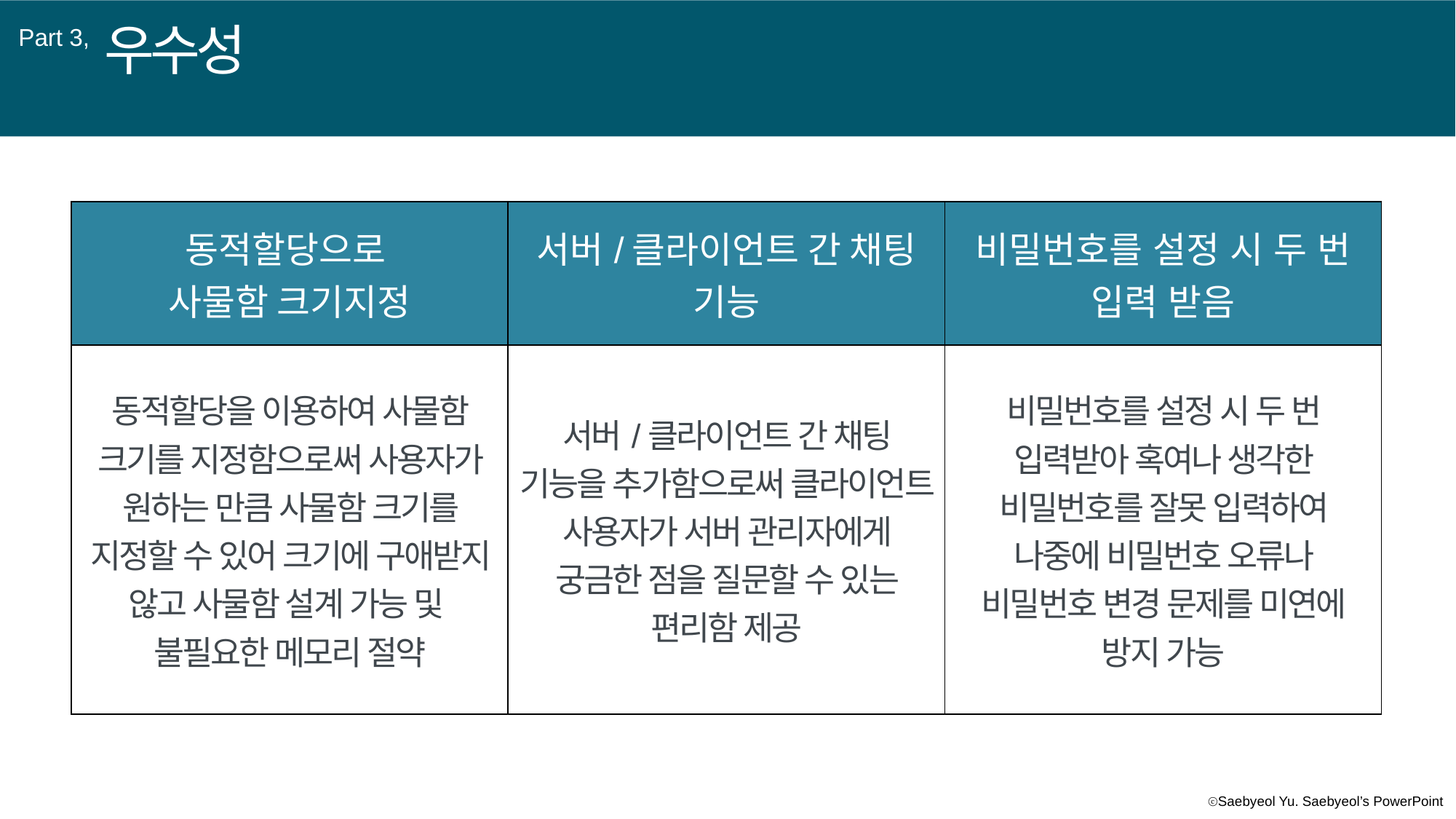

우수성
Part 3,
| 동적할당으로 사물함 크기지정 | 서버/클라이언트 간 채팅 기능 | 비밀번호를 설정 시 두 번 입력 받음 |
| --- | --- | --- |
| 동적할당을 이용하여 사물함 크기를 지정함으로써 사용자가 원하는 만큼 사물함 크기를 지정할 수 있어 크기에 구애받지 않고 사물함 설계 가능 및 불필요한 메모리 절약 | 서버/클라이언트 간 채팅 기능을 추가함으로써 클라이언트 사용자가 서버 관리자에게 궁금한 점을 질문할 수 있는 편리함 제공 | 비밀번호를 설정 시 두 번 입력받아 혹여나 생각한 비밀번호를 잘못 입력하여 나중에 비밀번호 오류나 비밀번호 변경 문제를 미연에 방지 가능 |